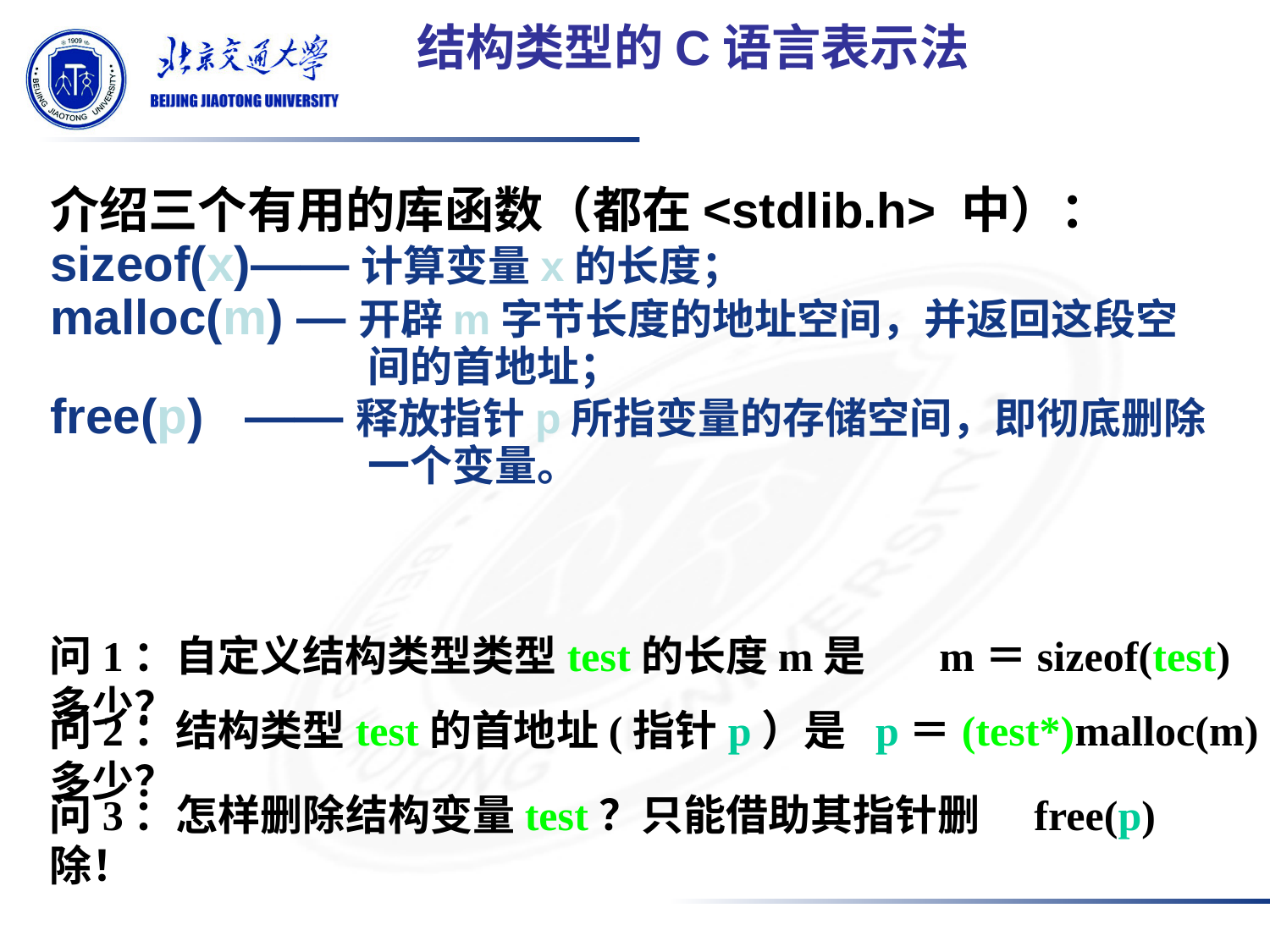

# 结构类型的C语言表示法
介绍三个有用的库函数（都在<stdlib.h> 中）：
sizeof(x)——计算变量x的长度；
malloc(m) —开辟m字节长度的地址空间，并返回这段空间的首地址；
free(p)   ——释放指针p所指变量的存储空间，即彻底删除一个变量。
问1：自定义结构类型类型test的长度m是多少？
m＝sizeof(test)
问2：结构类型test的首地址(指针p）是多少？
p＝(test*)malloc(m)
问3：怎样删除结构变量test？只能借助其指针删除！
free(p)